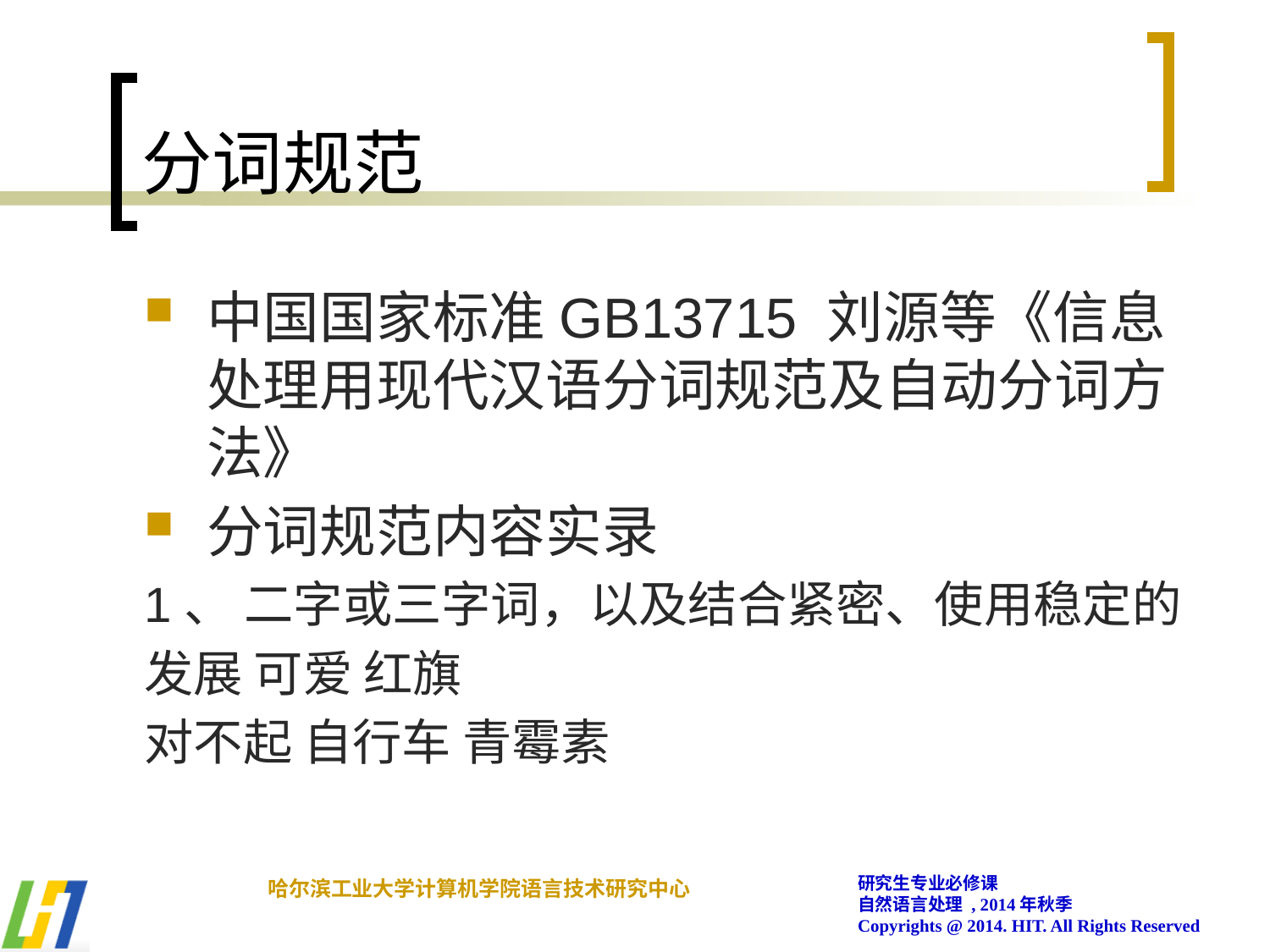

# 分词规范
中国国家标准GB13715 刘源等《信息处理用现代汉语分词规范及自动分词方法》
分词规范内容实录
1、 二字或三字词，以及结合紧密、使用稳定的
发展 可爱 红旗
对不起 自行车 青霉素
研究生专业必修课
自然语言处理 , 2014年秋季
Copyrights @ 2014. HIT. All Rights Reserved
哈尔滨工业大学计算机学院语言技术研究中心